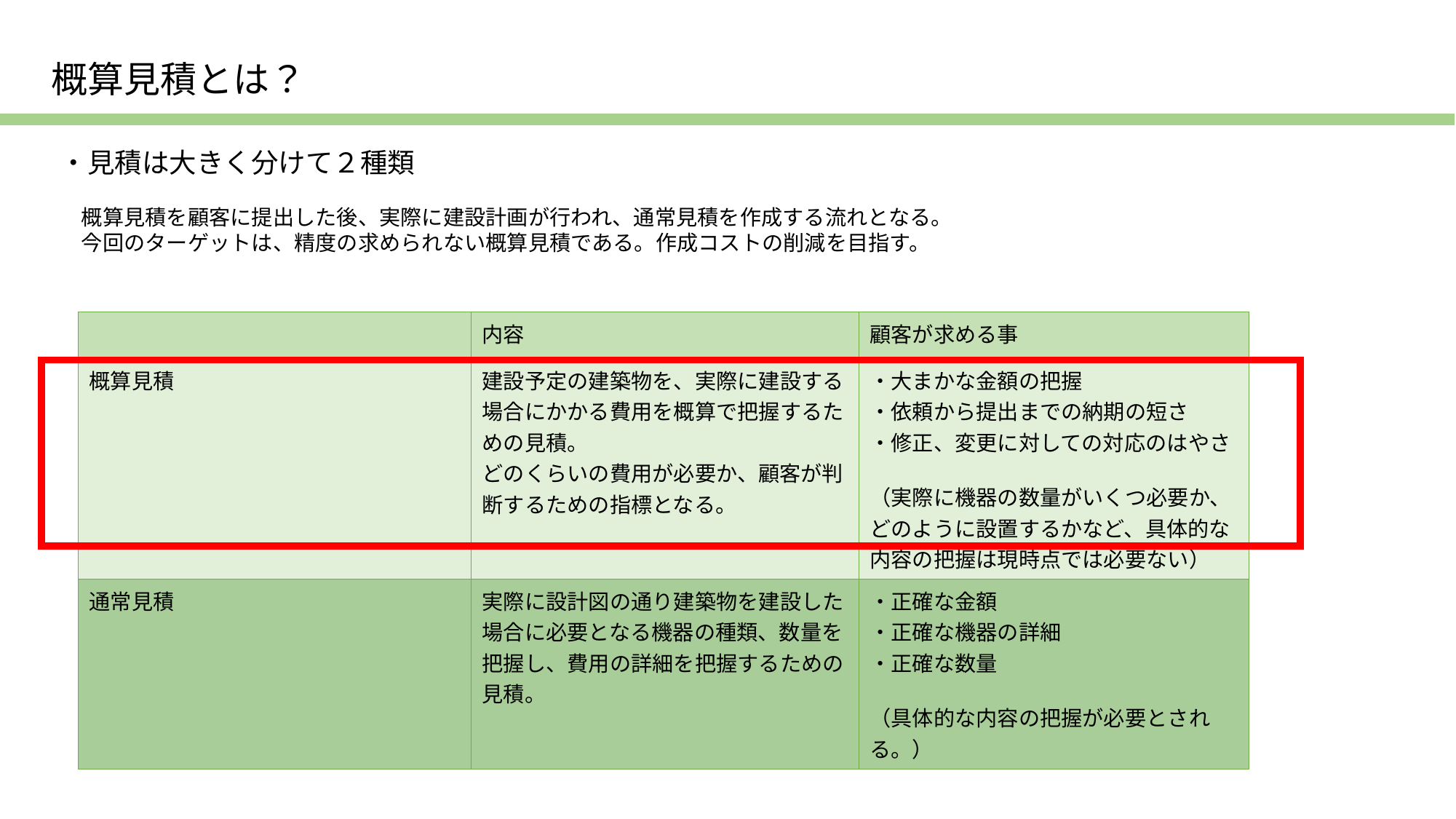

概算見積とは？

・見積は大きく分けて２種類

　概算見積を顧客に提出した後、実際に建設計画が行われ、通常見積を作成する流れとなる。
　今回のターゲットは、精度の求められない概算見積である。作成コストの削減を目指す。
|  | 内容 | 顧客が求める事 |
| --- | --- | --- |
| 概算見積 | 建設予定の建築物を、実際に建設する場合にかかる費用を概算で把握するための見積。 どのくらいの費用が必要か、顧客が判断するための指標となる。 | ・大まかな金額の把握 ・依頼から提出までの納期の短さ ・修正、変更に対しての対応のはやさ （実際に機器の数量がいくつ必要か、どのように設置するかなど、具体的な内容の把握は現時点では必要ない） |
| 通常見積 | 実際に設計図の通り建築物を建設した場合に必要となる機器の種類、数量を把握し、費用の詳細を把握するための見積。 | ・正確な金額 ・正確な機器の詳細 ・正確な数量 （具体的な内容の把握が必要とされる。） |